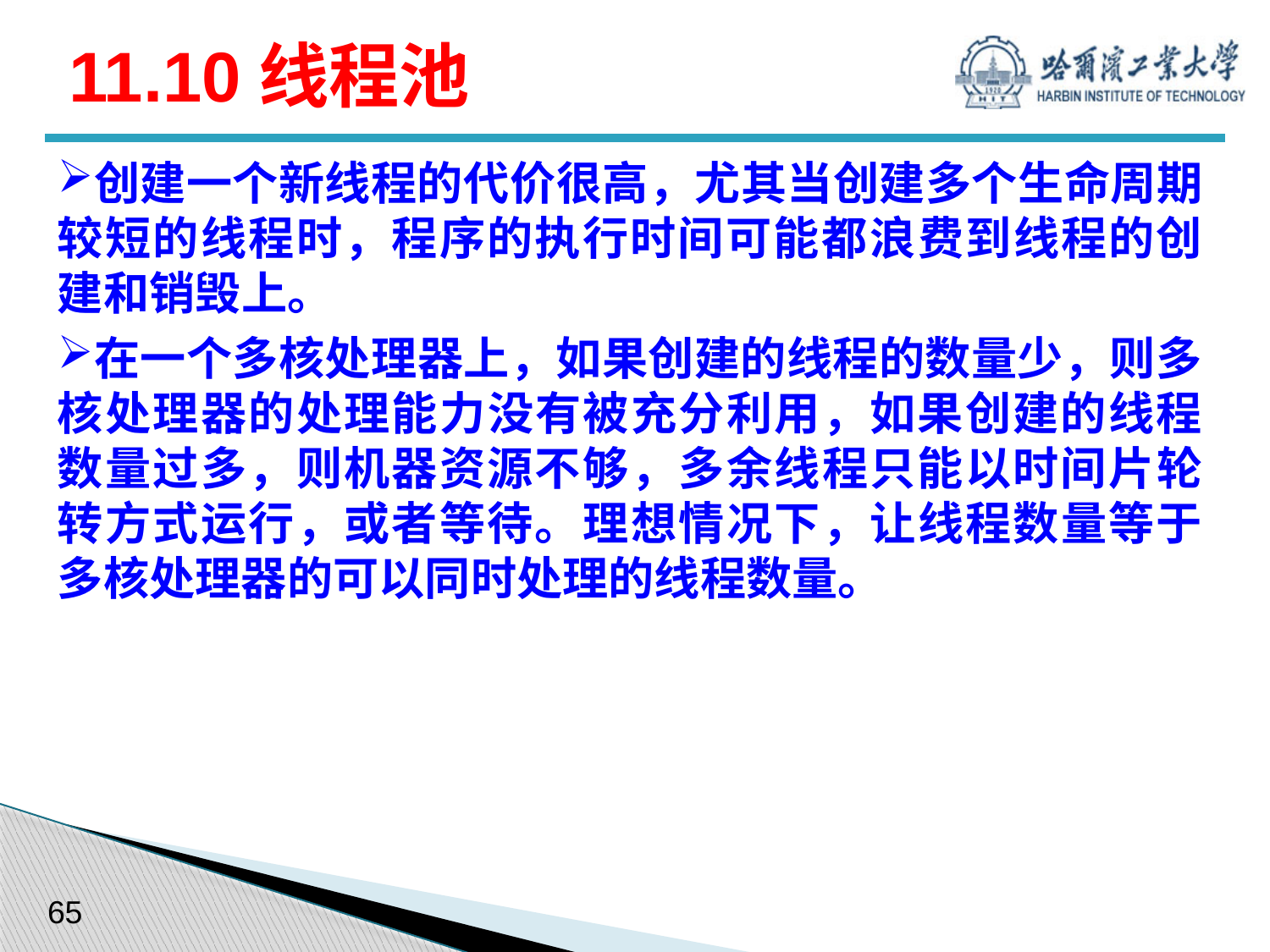

# 11.10线程池
创建一个新线程的代价很高，尤其当创建多个生命周期较短的线程时，程序的执行时间可能都浪费到线程的创建和销毁上。
在一个多核处理器上，如果创建的线程的数量少，则多核处理器的处理能力没有被充分利用，如果创建的线程数量过多，则机器资源不够，多余线程只能以时间片轮转方式运行，或者等待。理想情况下，让线程数量等于多核处理器的可以同时处理的线程数量。